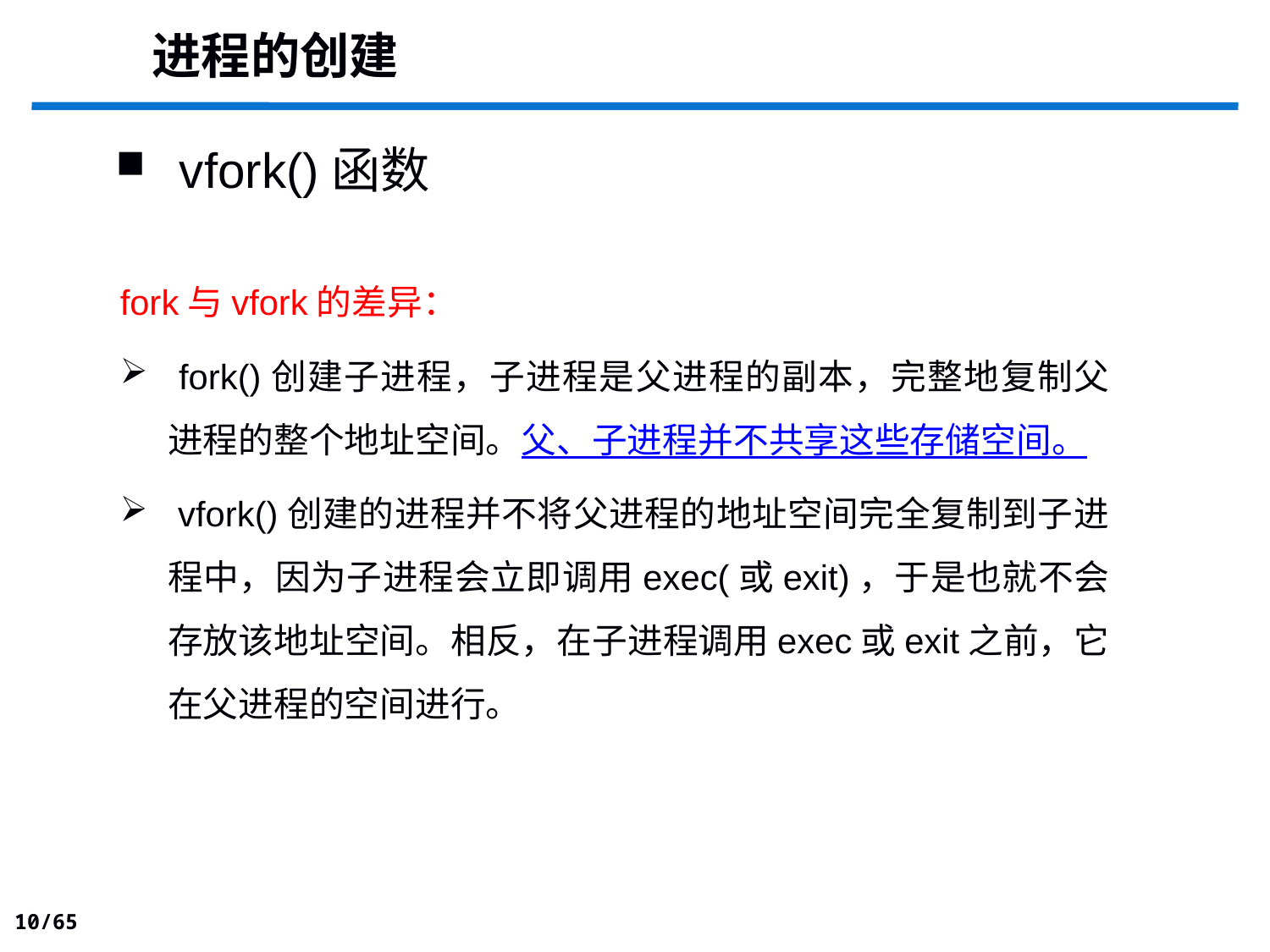

进程的创建
vfork()函数
fork与vfork的差异：
 fork()创建子进程，子进程是父进程的副本，完整地复制父进程的整个地址空间。父、子进程并不共享这些存储空间。
 vfork()创建的进程并不将父进程的地址空间完全复制到子进程中，因为子进程会立即调用exec(或exit)，于是也就不会存放该地址空间。相反，在子进程调用exec或exit之前，它在父进程的空间进行。